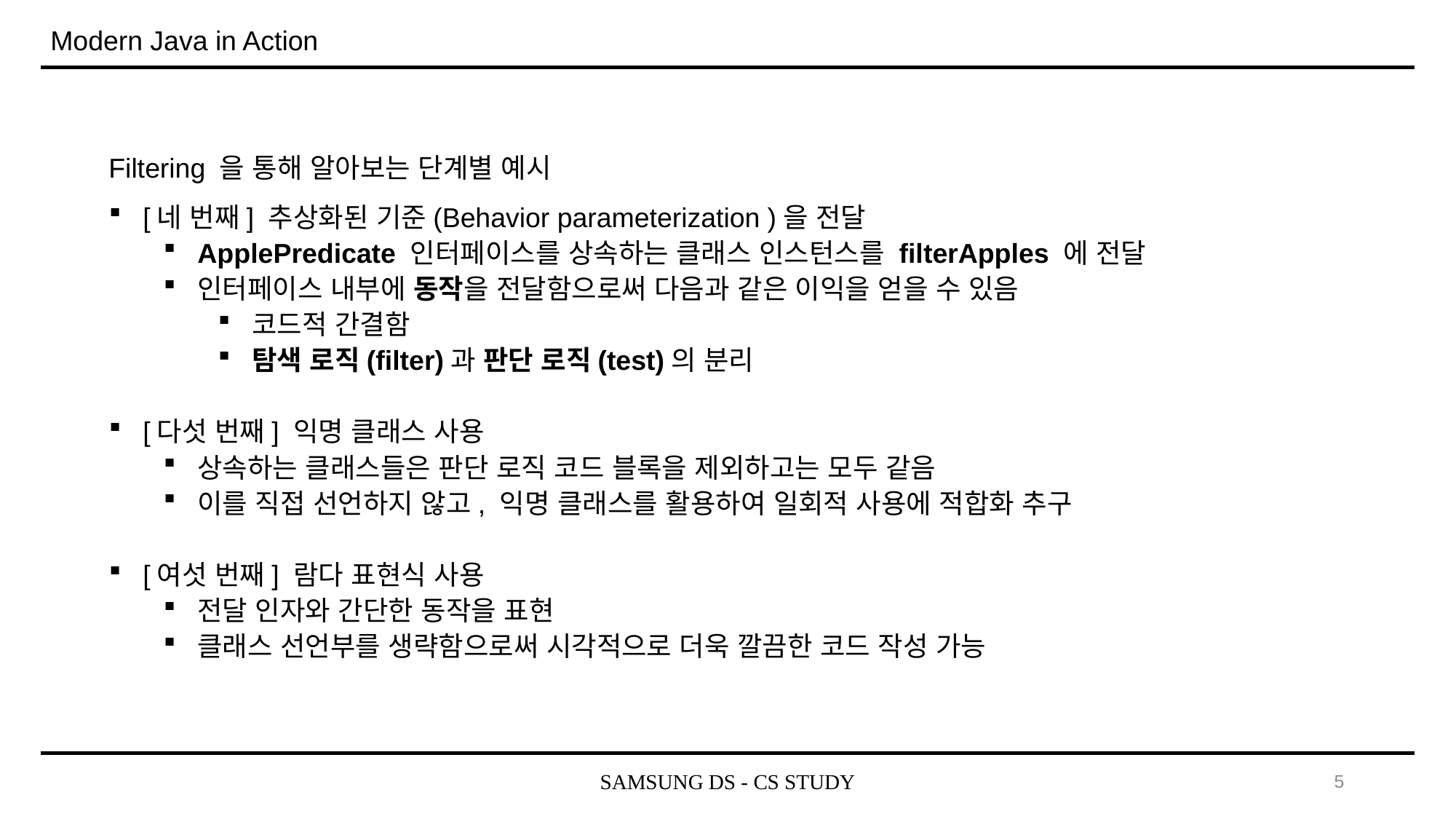

Modern Java in Action
Filtering 을 통해 알아보는 단계별 예시
[네 번째] 추상화된 기준(Behavior parameterization )을 전달
ApplePredicate 인터페이스를 상속하는 클래스 인스턴스를 filterApples 에 전달
인터페이스 내부에 동작을 전달함으로써 다음과 같은 이익을 얻을 수 있음
코드적 간결함
탐색 로직(filter)과 판단 로직(test)의 분리

[다섯 번째] 익명 클래스 사용
상속하는 클래스들은 판단 로직 코드 블록을 제외하고는 모두 같음
이를 직접 선언하지 않고, 익명 클래스를 활용하여 일회적 사용에 적합화 추구

[여섯 번째] 람다 표현식 사용
전달 인자와 간단한 동작을 표현
클래스 선언부를 생략함으로써 시각적으로 더욱 깔끔한 코드 작성 가능
SAMSUNG DS - CS STUDY
5